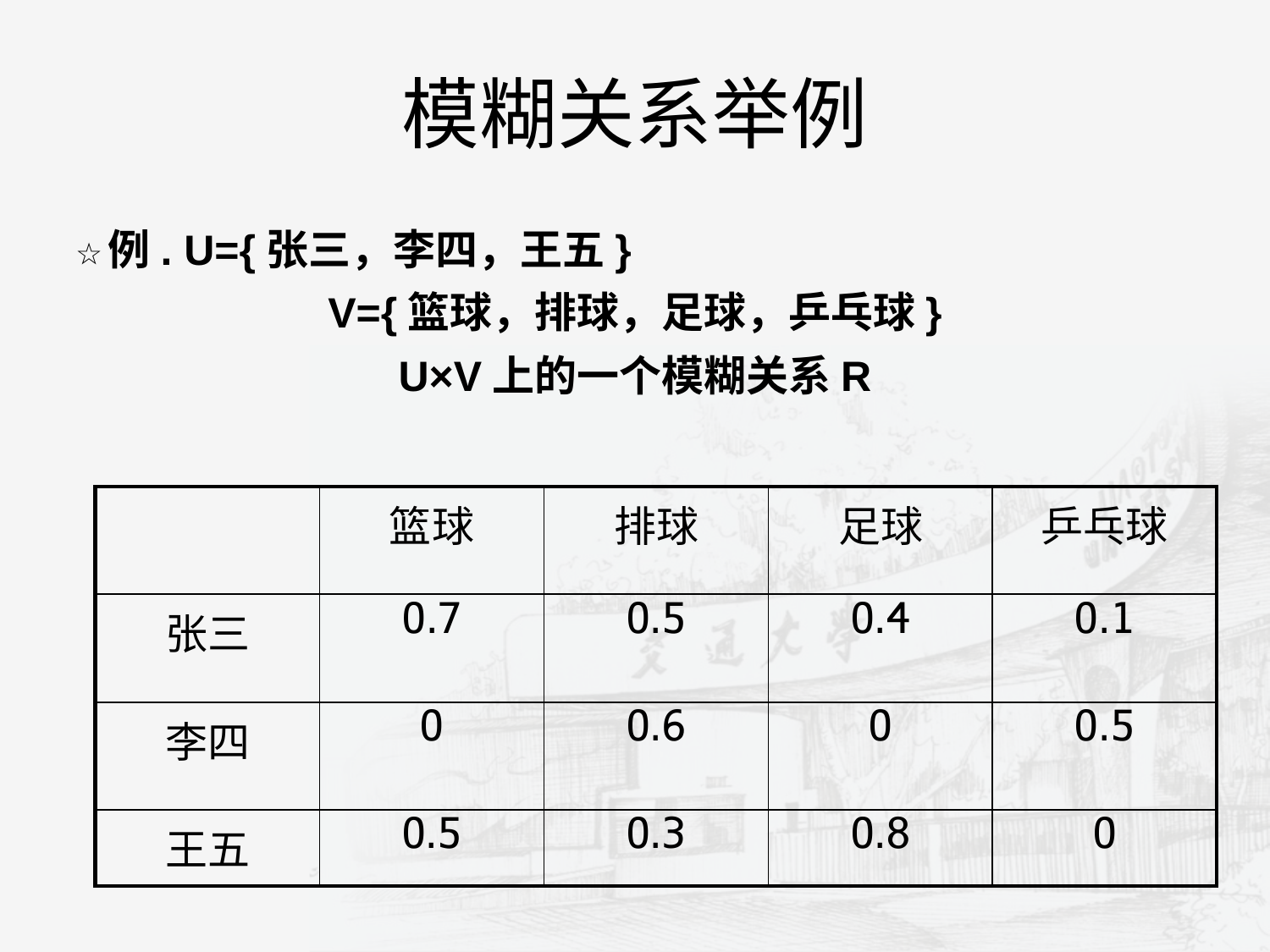

# 模糊关系举例
例. U={张三，李四，王五}
V={篮球，排球，足球，乒乓球}
U×V上的一个模糊关系R

|  | 篮球 | 排球 | 足球 | 乒乓球 |
| --- | --- | --- | --- | --- |
| 张三 | 0.7 | 0.5 | 0.4 | 0.1 |
| 李四 | 0 | 0.6 | 0 | 0.5 |
| 王五 | 0.5 | 0.3 | 0.8 | 0 |

14